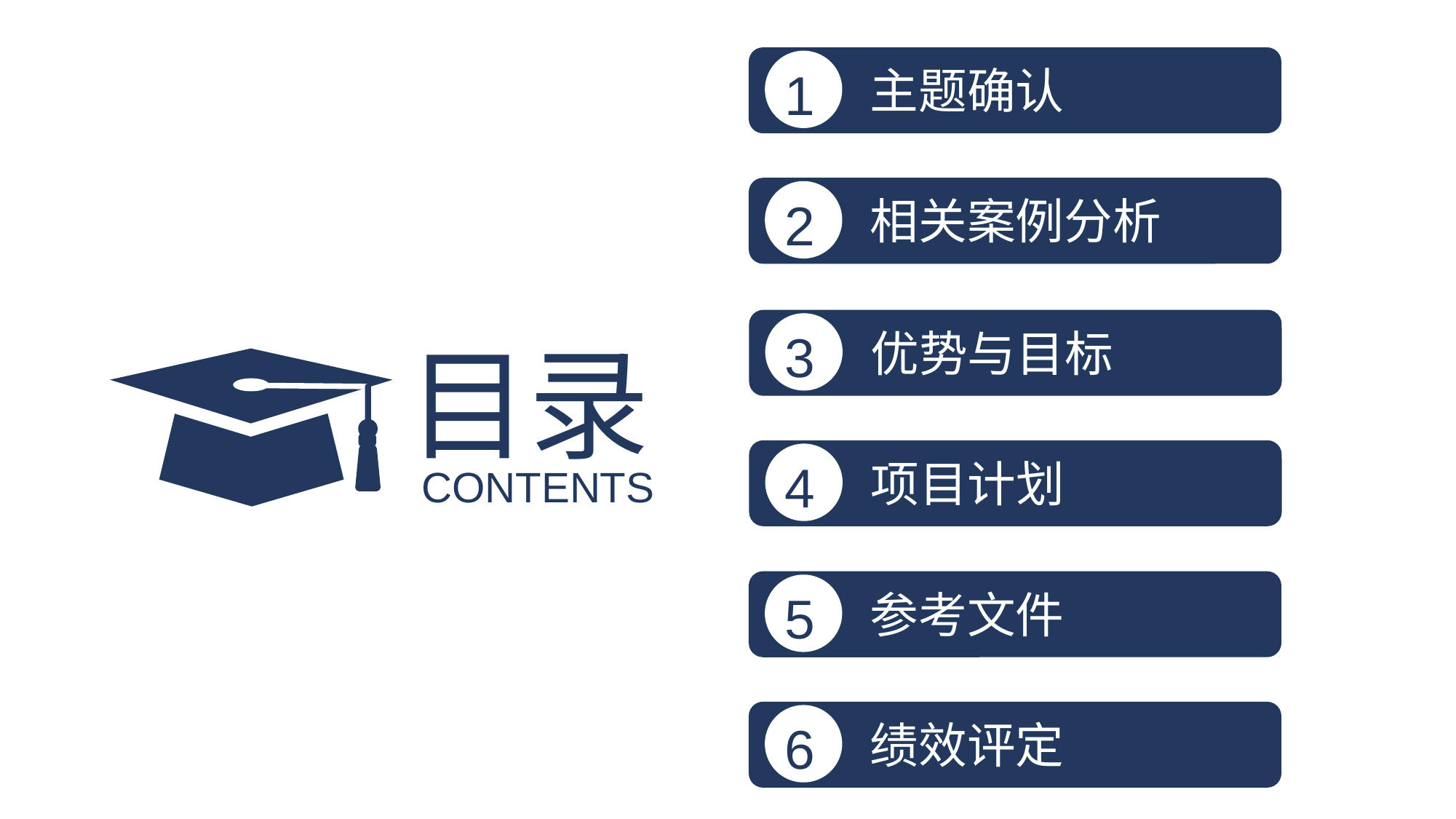

1
主题确认

2
相关案例分析

3
优势与目标
目录

4
项目计划
CONTENTS

5
参考文件

6
绩效评定